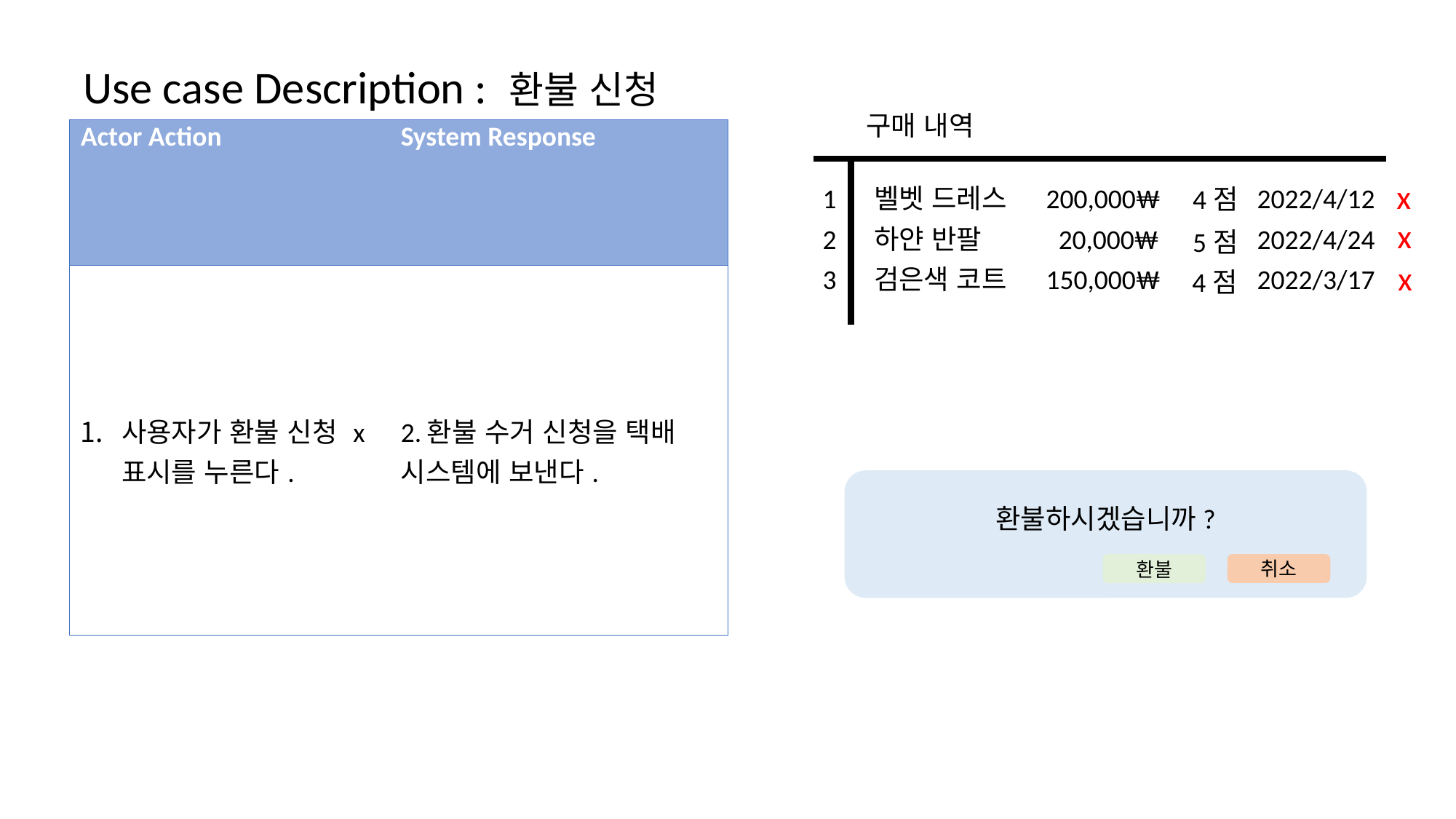

Use case Description : 환불 신청
구매 내역
| Actor Action | System Response |
| --- | --- |
| 사용자가 환불 신청 x표시를 누른다. | 2.환불 수거 신청을 택배 시스템에 보낸다. |
x
1
벨벳 드레스
2022/4/12
200,000₩
4점
x
2
하얀 반팔
2022/4/24
  20,000₩
5점
x
3
검은색 코트
2022/3/17
150,000₩
4점
환불하시겠습니까?

취소
환불